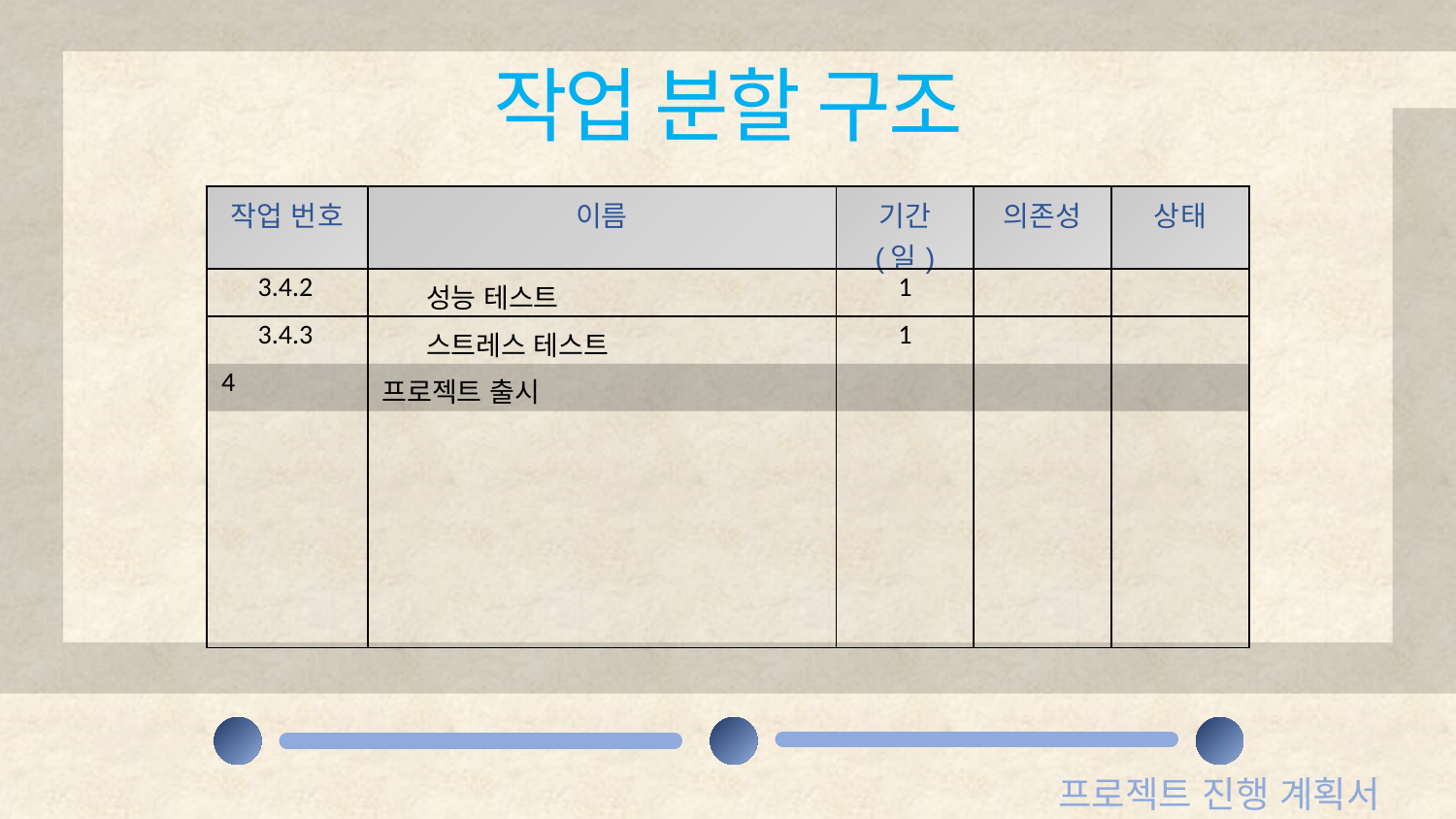

작업 분할 구조
| 작업 번호 | 이름 | 기간 (일) | 의존성 | 상태 |
| --- | --- | --- | --- | --- |
| 3.4.2 | 성능 테스트 | 1 |  |  |
| 3.4.3 | 스트레스 테스트 | 1 |  |  |
| 4 | 프로젝트 출시 |  |  |  |
|  |  |  |  |  |
|  |  |  |  |  |
|  |  |  |  |  |
|  |  |  |  |  |
|  |  |  |  |  |

프로젝트 진행 계획서